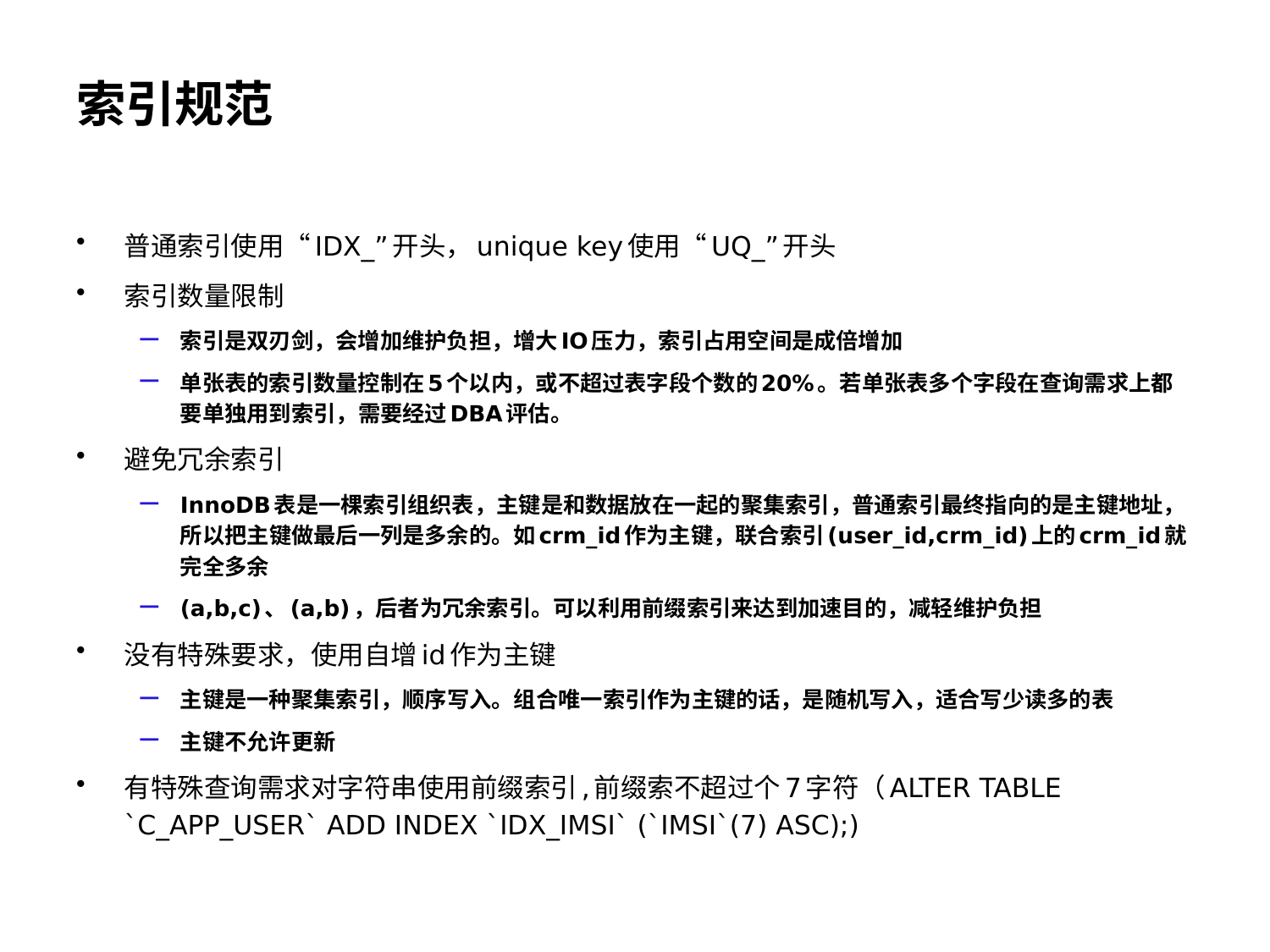

# 索引规范
普通索引使用“IDX_”开头，unique key使用“UQ_”开头
索引数量限制
索引是双刃剑，会增加维护负担，增大IO压力，索引占用空间是成倍增加
单张表的索引数量控制在5个以内，或不超过表字段个数的20%。若单张表多个字段在查询需求上都要单独用到索引，需要经过DBA评估。
避免冗余索引
InnoDB表是一棵索引组织表，主键是和数据放在一起的聚集索引，普通索引最终指向的是主键地址，所以把主键做最后一列是多余的。如crm_id作为主键，联合索引(user_id,crm_id)上的crm_id就完全多余
(a,b,c)、(a,b)，后者为冗余索引。可以利用前缀索引来达到加速目的，减轻维护负担
没有特殊要求，使用自增id作为主键
主键是一种聚集索引，顺序写入。组合唯一索引作为主键的话，是随机写入，适合写少读多的表
主键不允许更新
有特殊查询需求对字符串使用前缀索引,前缀索不超过个7字符（ALTER TABLE `C_APP_USER` ADD INDEX `IDX_IMSI` (`IMSI`(7) ASC);)